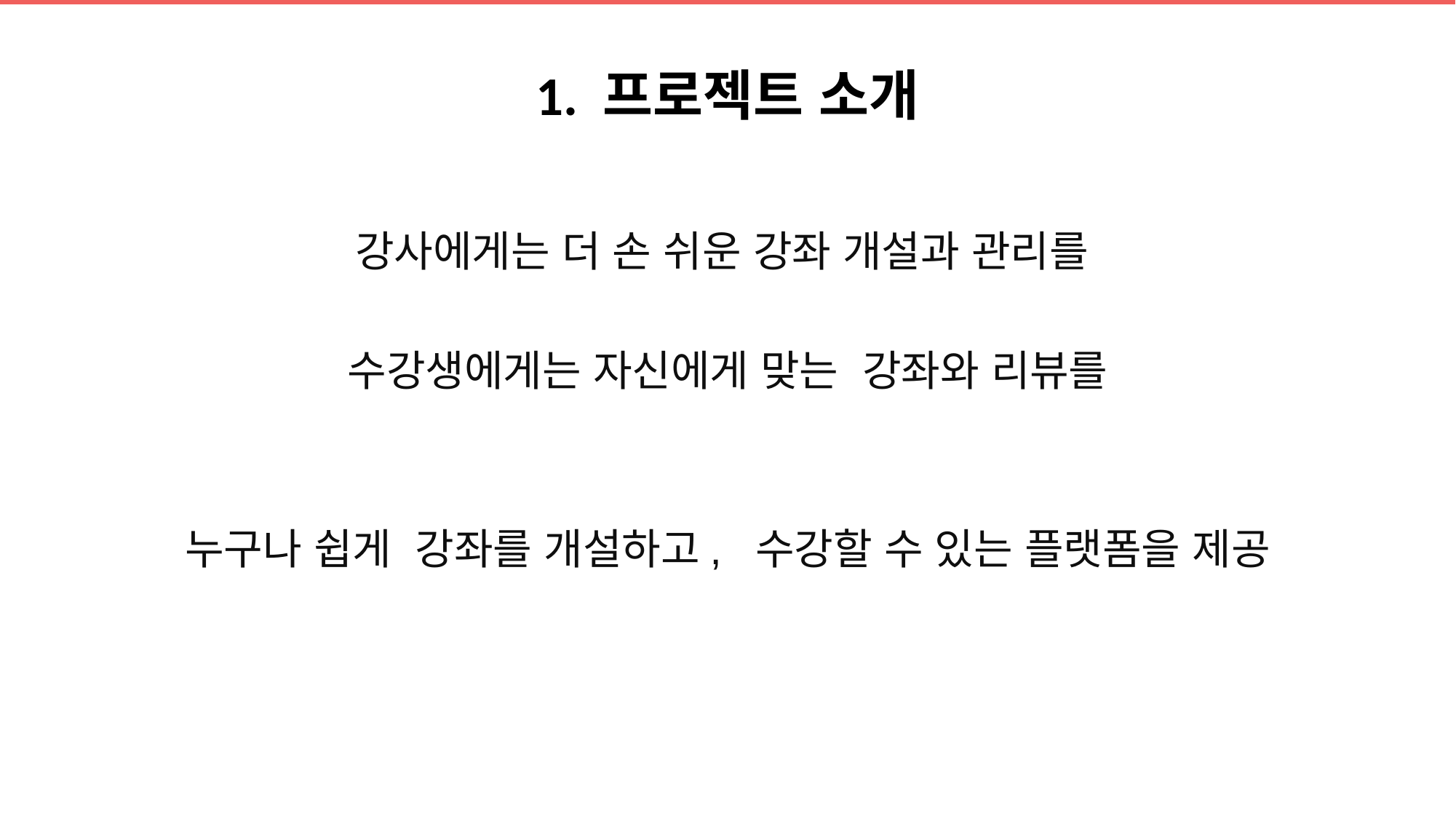

# 1. 프로젝트 소개
강사에게는 더 손 쉬운 강좌 개설과 관리를

수강생에게는 자신에게 맞는  강좌와 리뷰를

누구나 쉽게  강좌를 개설하고,  수강할 수 있는 플랫폼을 제공